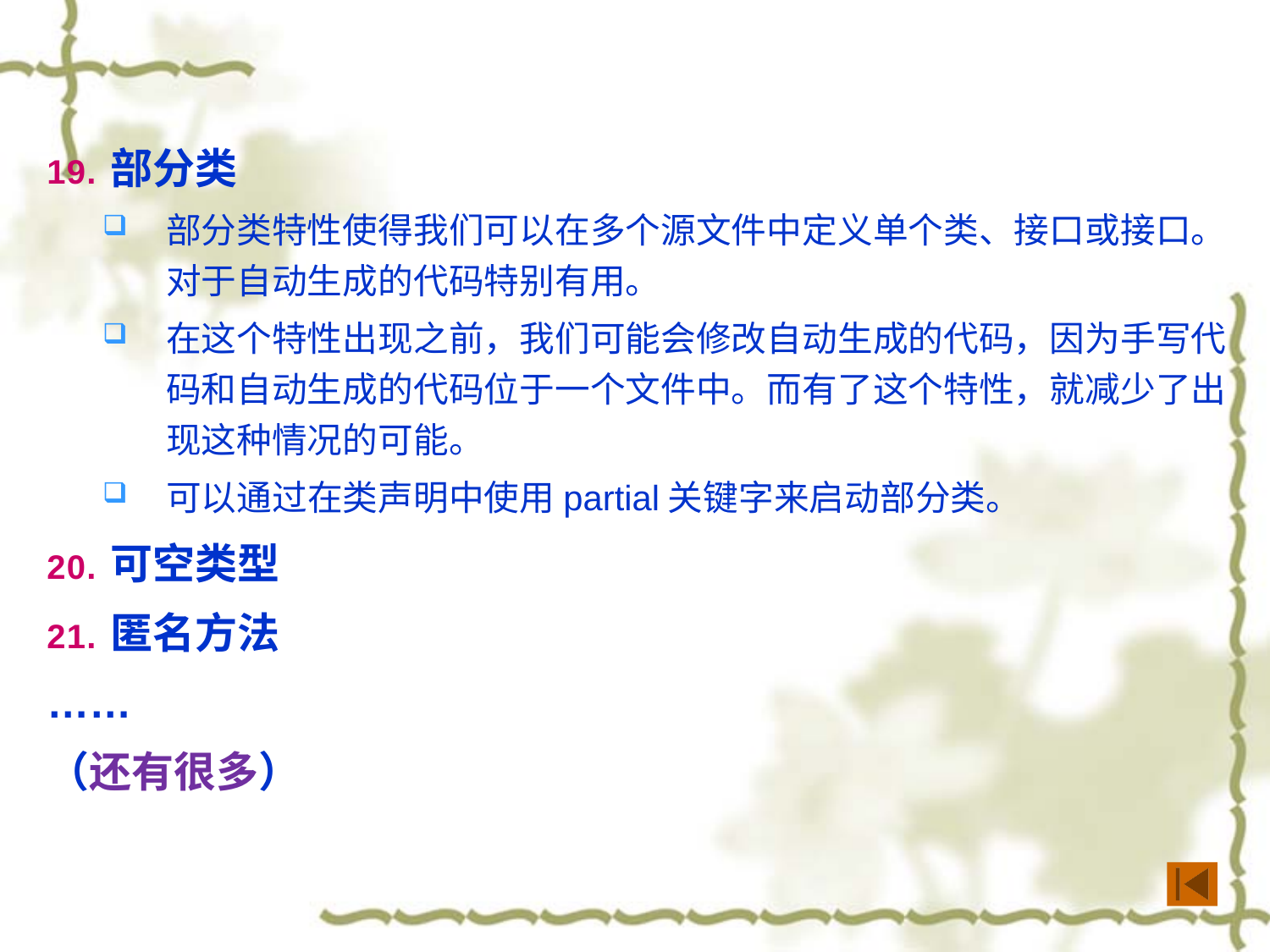

部分类
部分类特性使得我们可以在多个源文件中定义单个类、接口或接口。对于自动生成的代码特别有用。
在这个特性出现之前，我们可能会修改自动生成的代码，因为手写代码和自动生成的代码位于一个文件中。而有了这个特性，就减少了出现这种情况的可能。
可以通过在类声明中使用partial关键字来启动部分类。
可空类型
匿名方法
……
（还有很多）